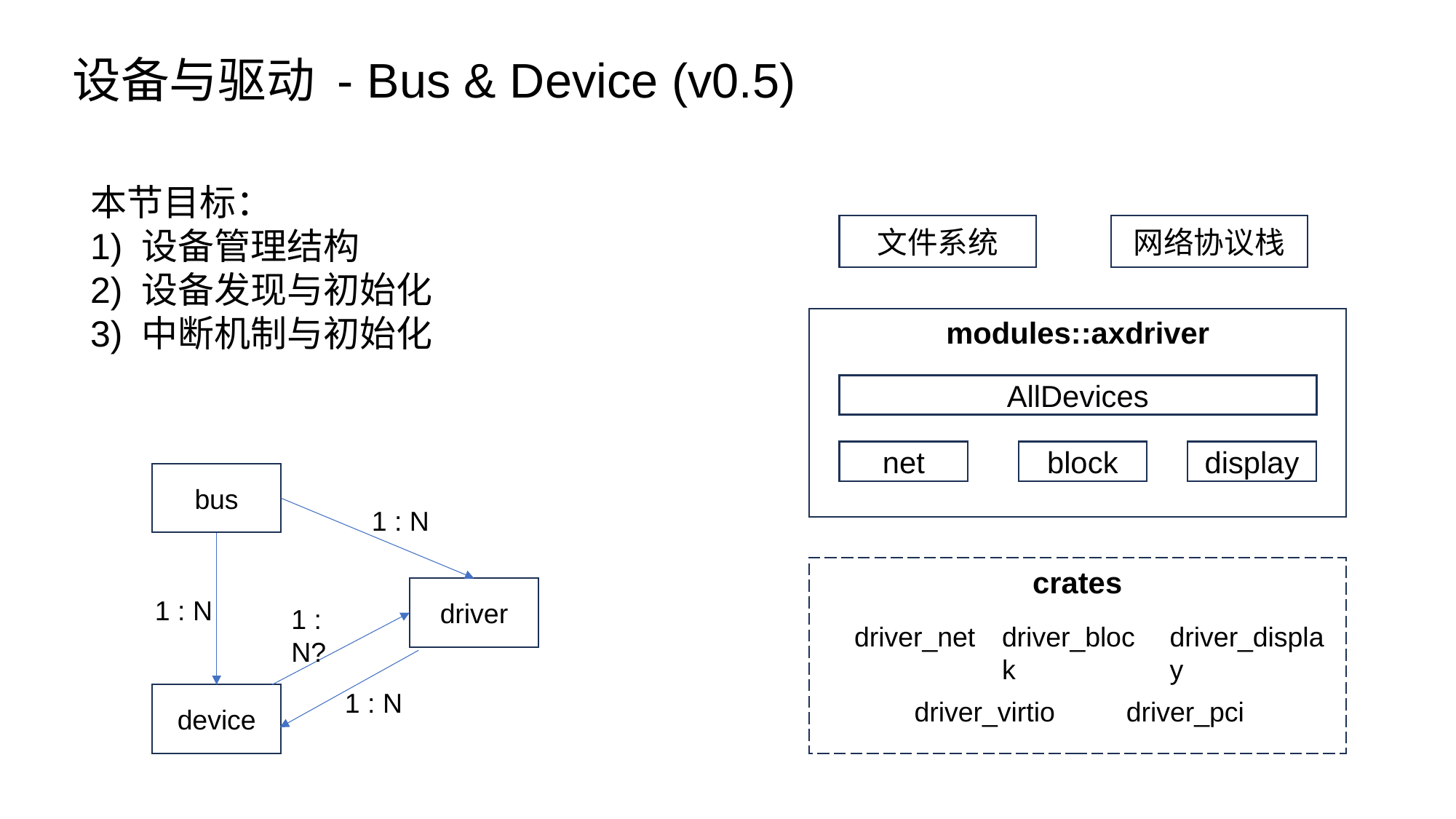

设备与驱动 - Bus & Device (v0.5)
本节目标：
1) 设备管理结构
2) 设备发现与初始化
3) 中断机制与初始化
网络协议栈
文件系统
modules::axdriver
AllDevices
block
display
net
bus
1 : N
crates
driver
1 : N
1 : N?
driver_net
driver_block
driver_display
1 : N
device
driver_virtio
driver_pci